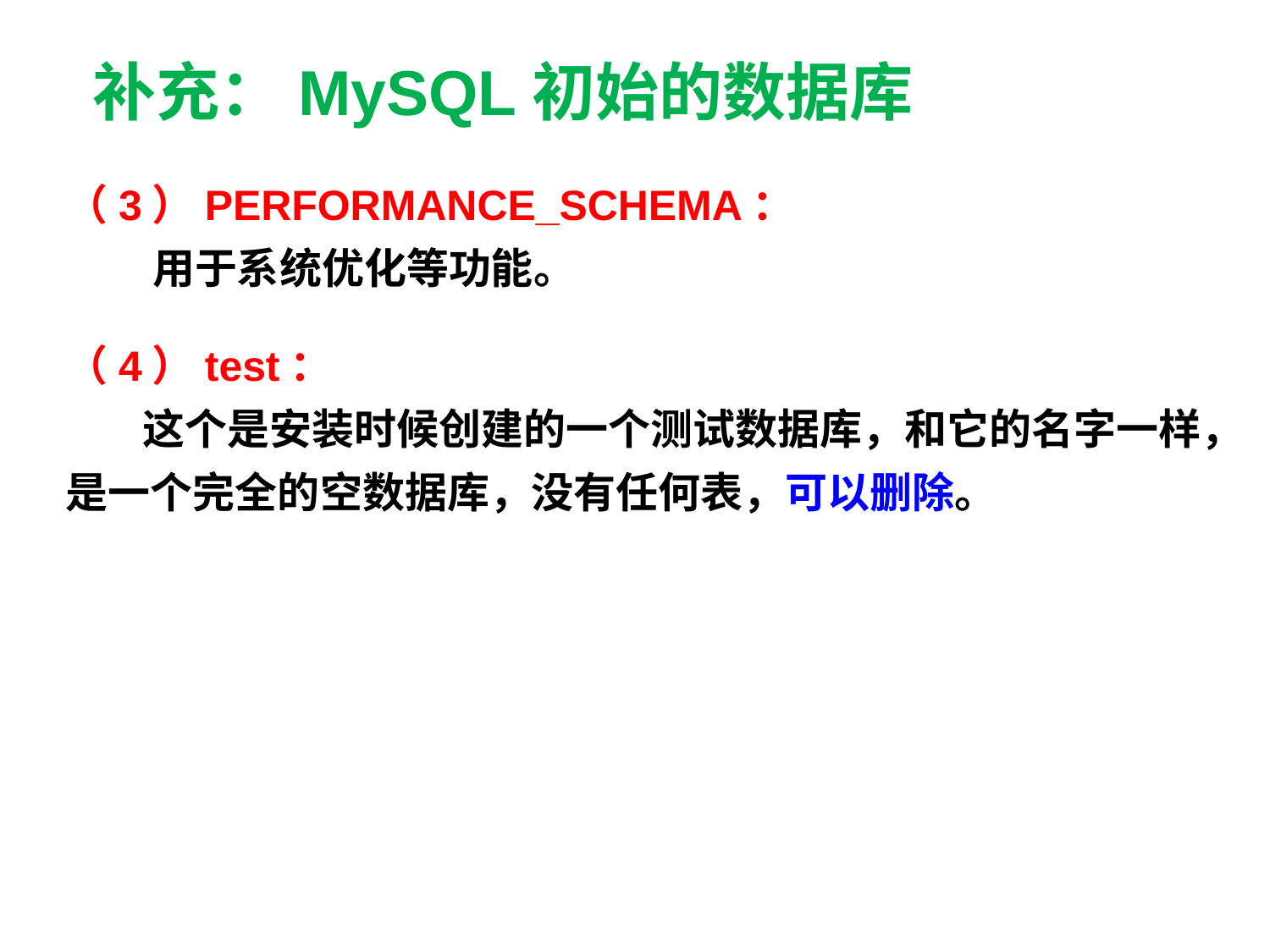

补充：MySQL初始的数据库
（3）PERFORMANCE_SCHEMA：
        用于系统优化等功能。
（4）test：
       这个是安装时候创建的一个测试数据库，和它的名字一样，是一个完全的空数据库，没有任何表，可以删除。